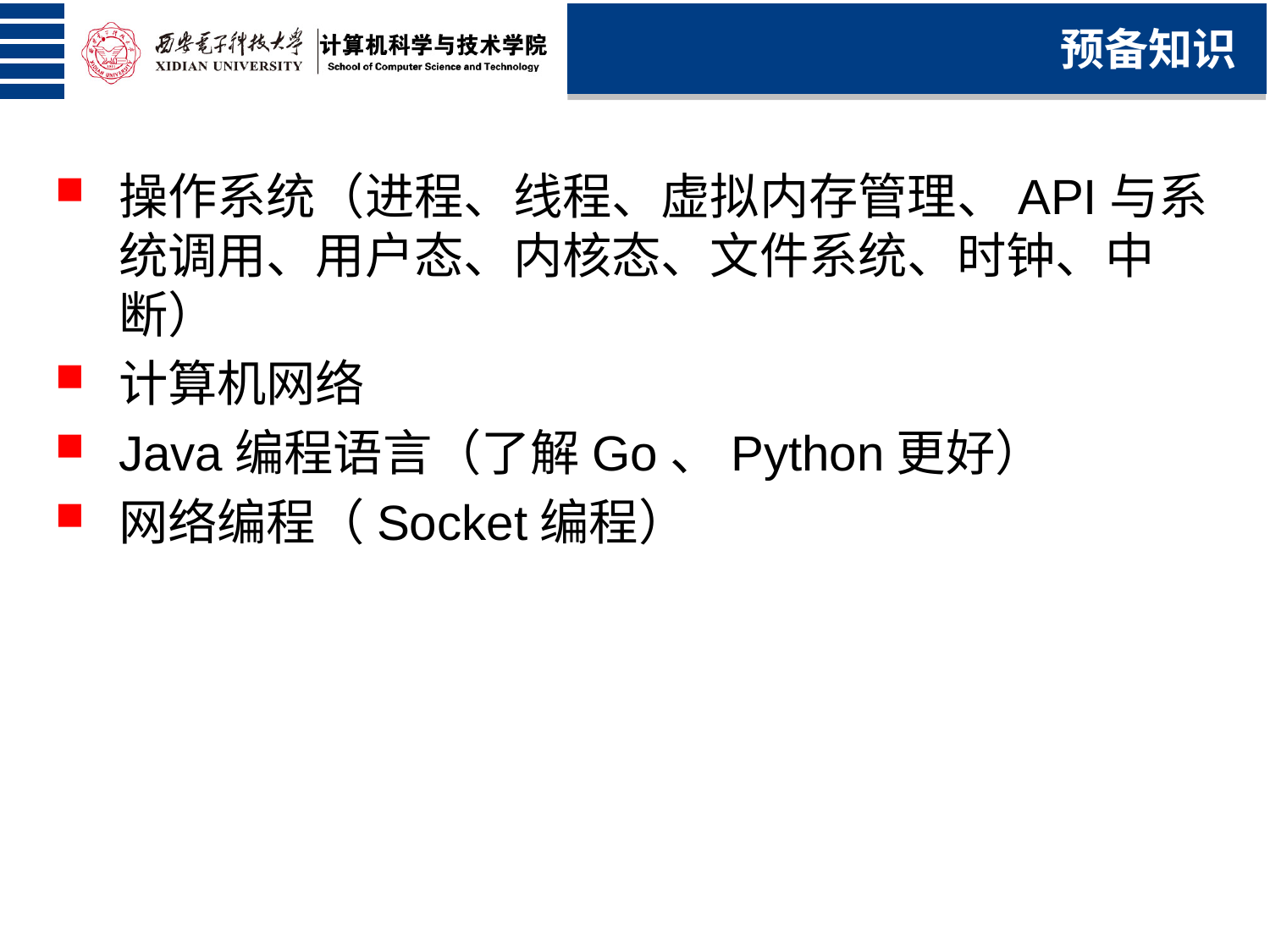

预备知识
操作系统（进程、线程、虚拟内存管理、API与系统调用、用户态、内核态、文件系统、时钟、中断）
计算机网络
Java编程语言（了解Go、Python更好）
网络编程（Socket编程）